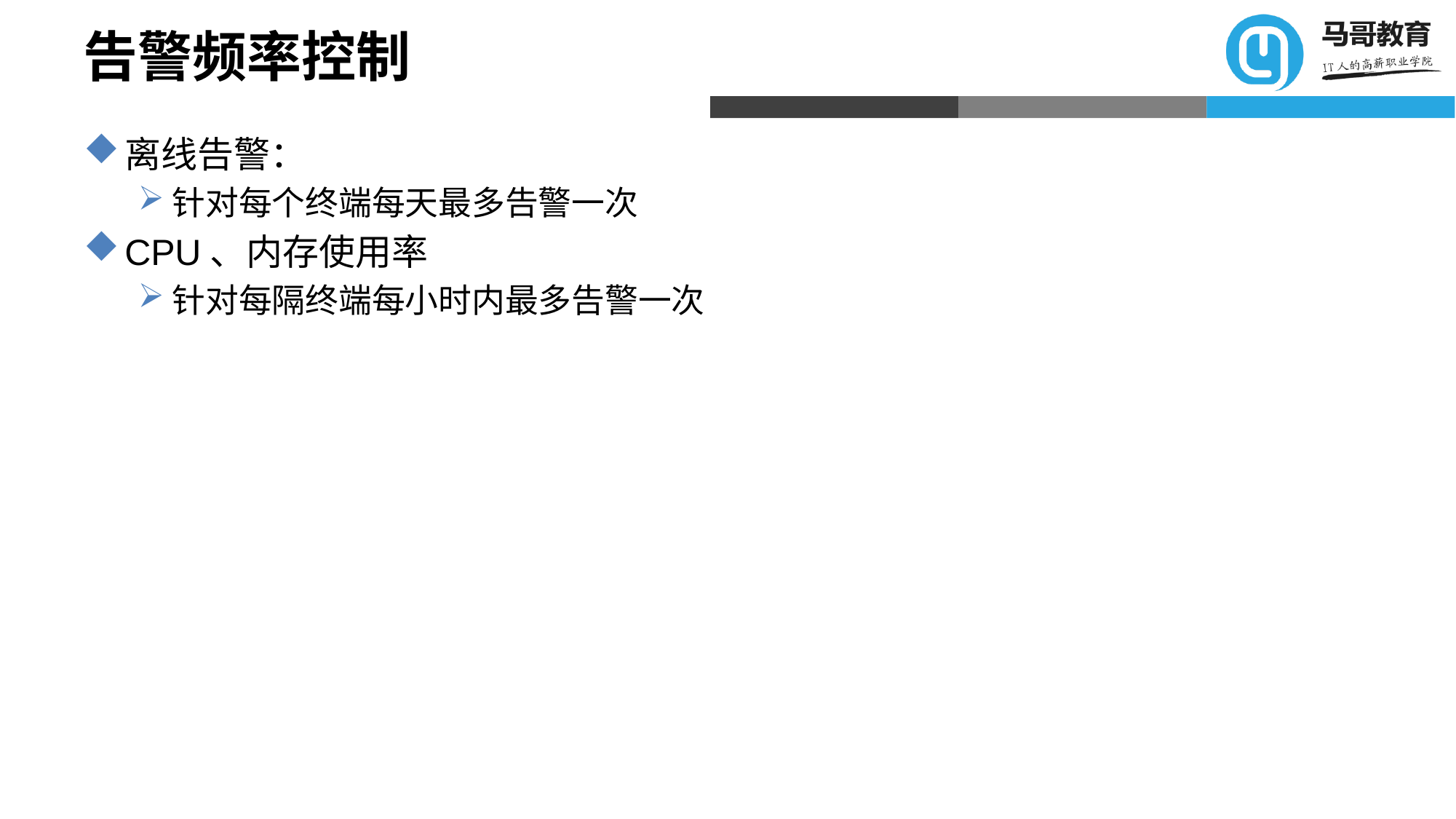

# 告警频率控制
离线告警：
针对每个终端每天最多告警一次
CPU、内存使用率
针对每隔终端每小时内最多告警一次